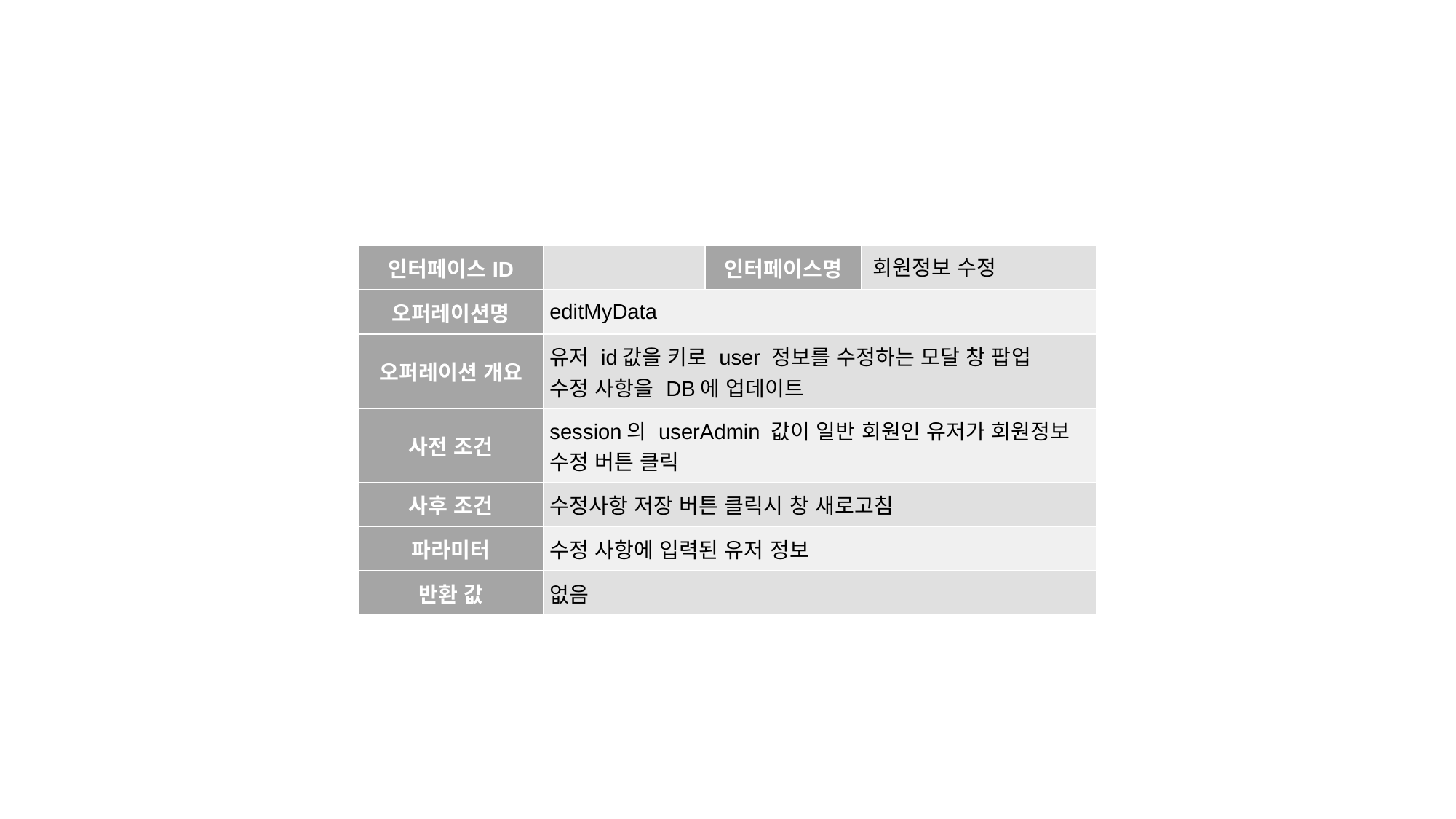

| 인터페이스ID |  | 인터페이스명 | 회원정보 수정 |
| --- | --- | --- | --- |
| 오퍼레이션명 | editMyData |  |  |
| 오퍼레이션 개요 | 유저 id값을 키로 user 정보를 수정하는 모달 창 팝업 수정 사항을 DB에 업데이트 |  |  |
| 사전 조건 | session의 userAdmin 값이 일반 회원인 유저가 회원정보 수정 버튼 클릭 |  |  |
| 사후 조건 | 수정사항 저장 버튼 클릭시 창 새로고침 |  |  |
| 파라미터 | 수정 사항에 입력된 유저 정보 |  |  |
| 반환 값 | 없음 |  |  |